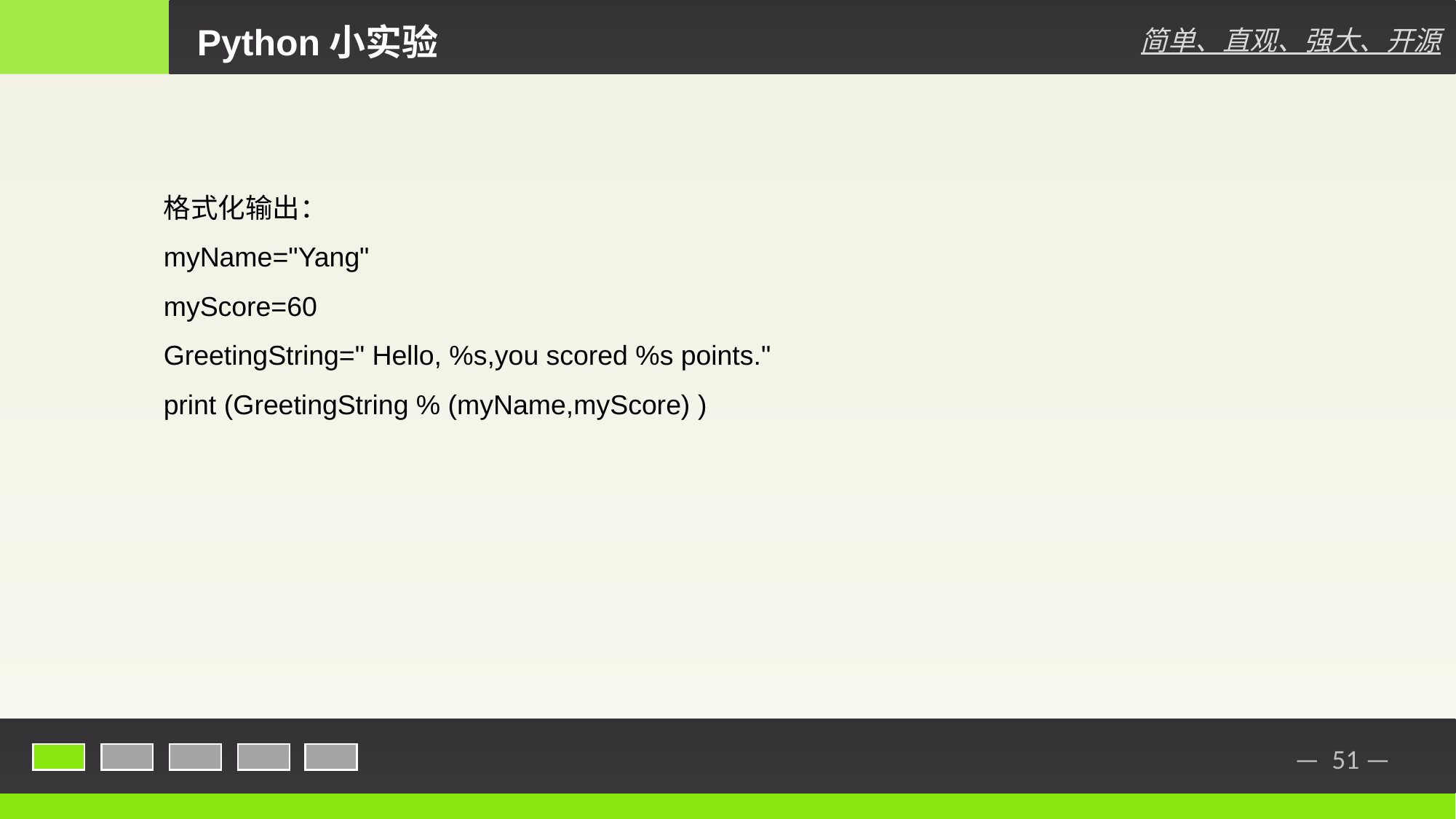

Python小实验
简单、直观、强大、开源
格式化输出：
myName="Yang"
myScore=60
GreetingString=" Hello, %s,you scored %s points."
print (GreetingString % (myName,myScore) )